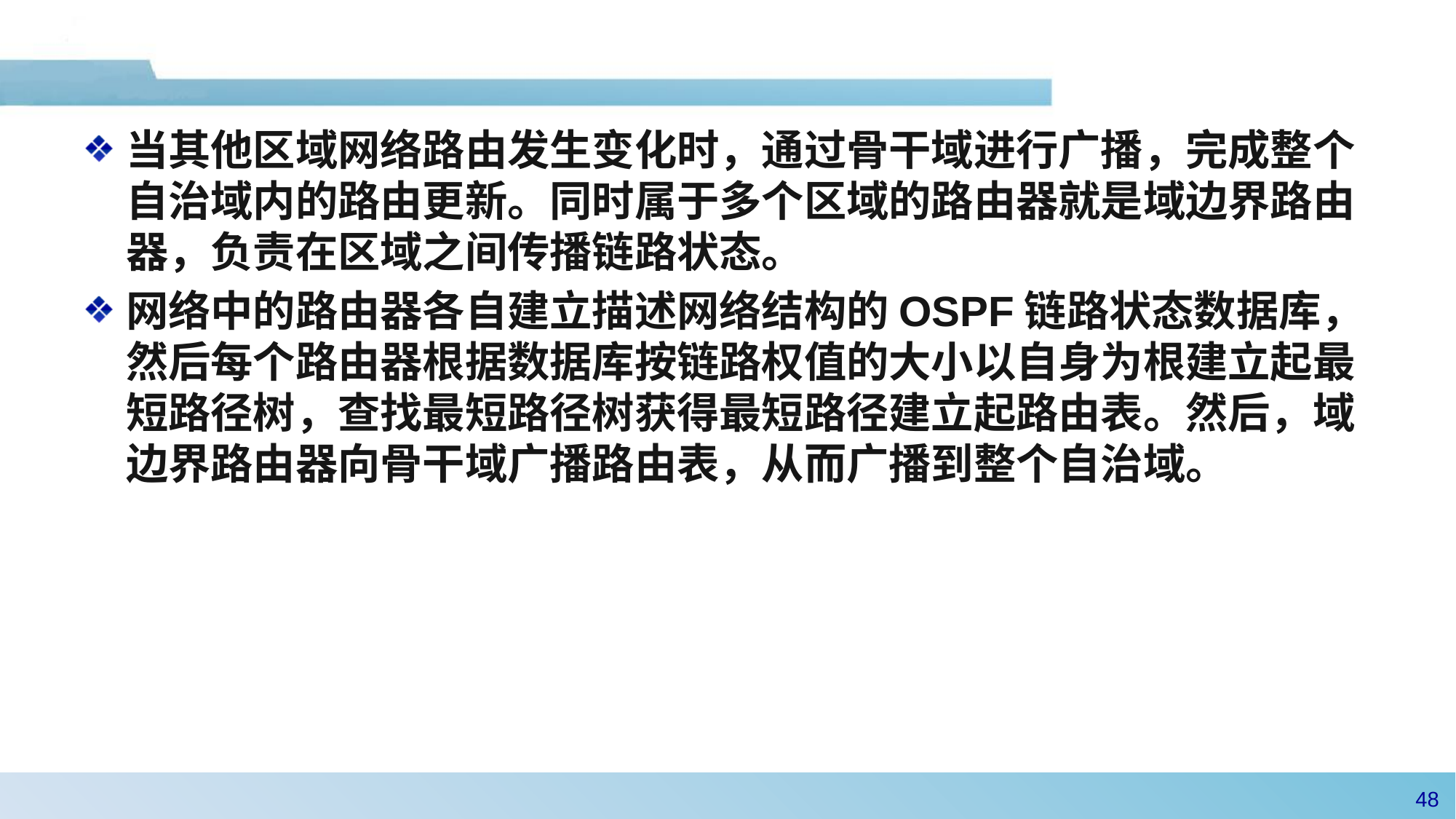

#
当其他区域网络路由发生变化时，通过骨干域进行广播，完成整个自治域内的路由更新。同时属于多个区域的路由器就是域边界路由器，负责在区域之间传播链路状态。
网络中的路由器各自建立描述网络结构的OSPF链路状态数据库，然后每个路由器根据数据库按链路权值的大小以自身为根建立起最短路径树，查找最短路径树获得最短路径建立起路由表。然后，域边界路由器向骨干域广播路由表，从而广播到整个自治域。
48